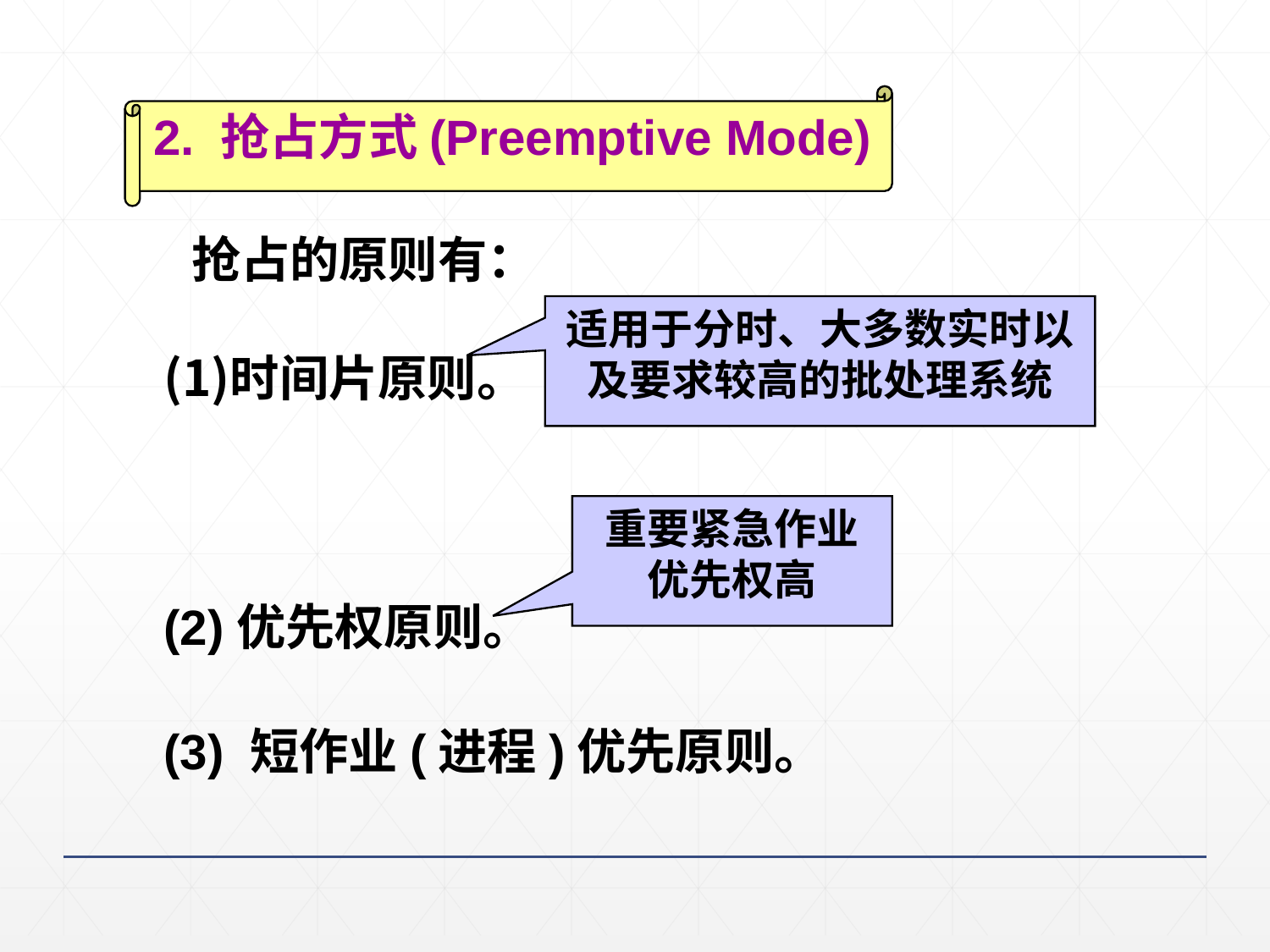

22
2. 抢占方式(Preemptive Mode)

抢占的原则有：
时间片原则。

(2)优先权原则。
(3) 短作业(进程)优先原则。
适用于分时、大多数实时以及要求较高的批处理系统
重要紧急作业优先权高